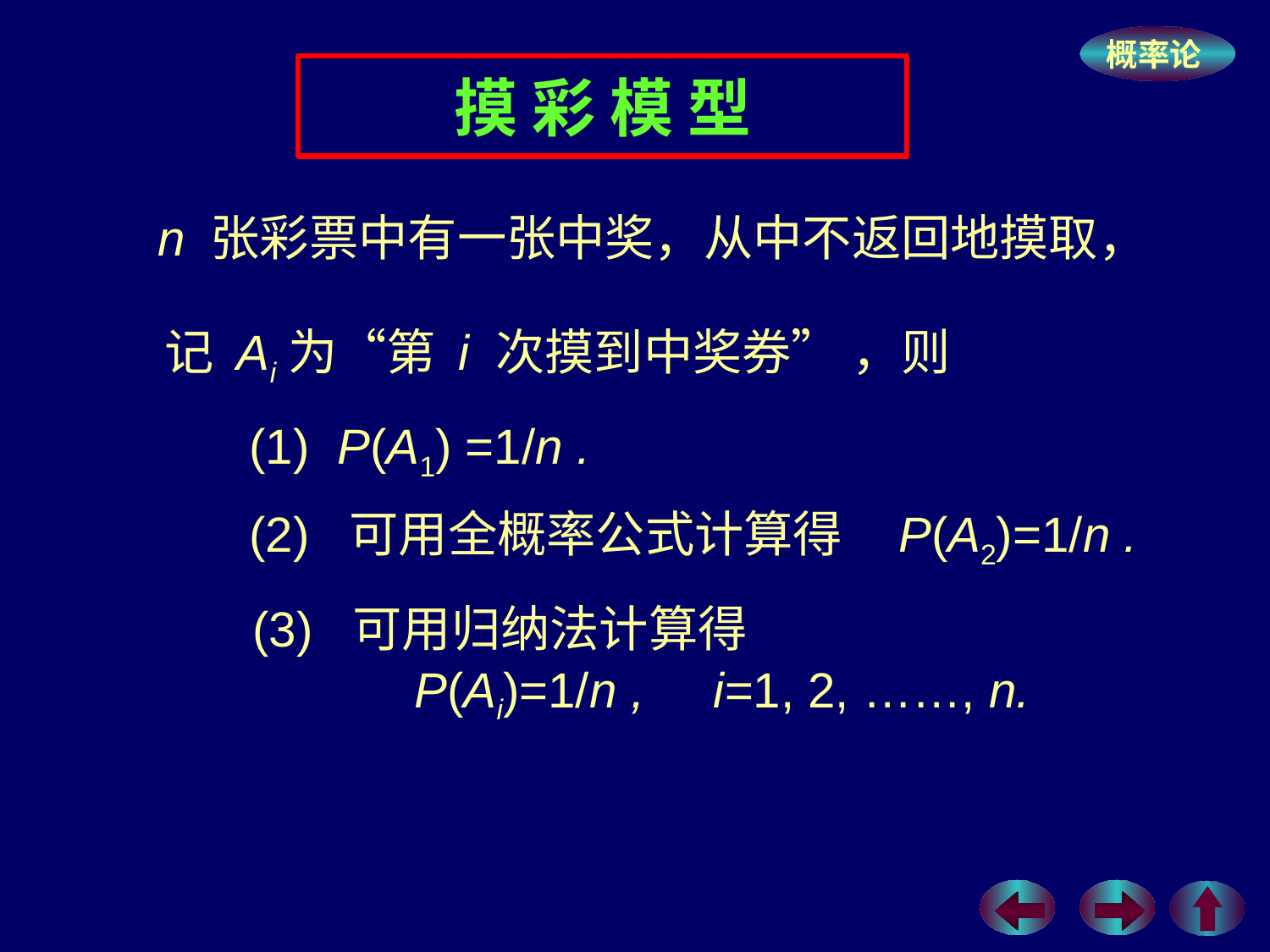

# 摸 彩 模 型
   n 张彩票中有一张中奖，从中不返回地摸取，记 Ai为“第 i 次摸到中奖券” ，则
          (1)  P(A1) =1/n .
          (2)  可用全概率公式计算得    P(A2)=1/n .
         (3)  可用归纳法计算得
                      P(Ai)=1/n ,     i=1, 2, ……, n.